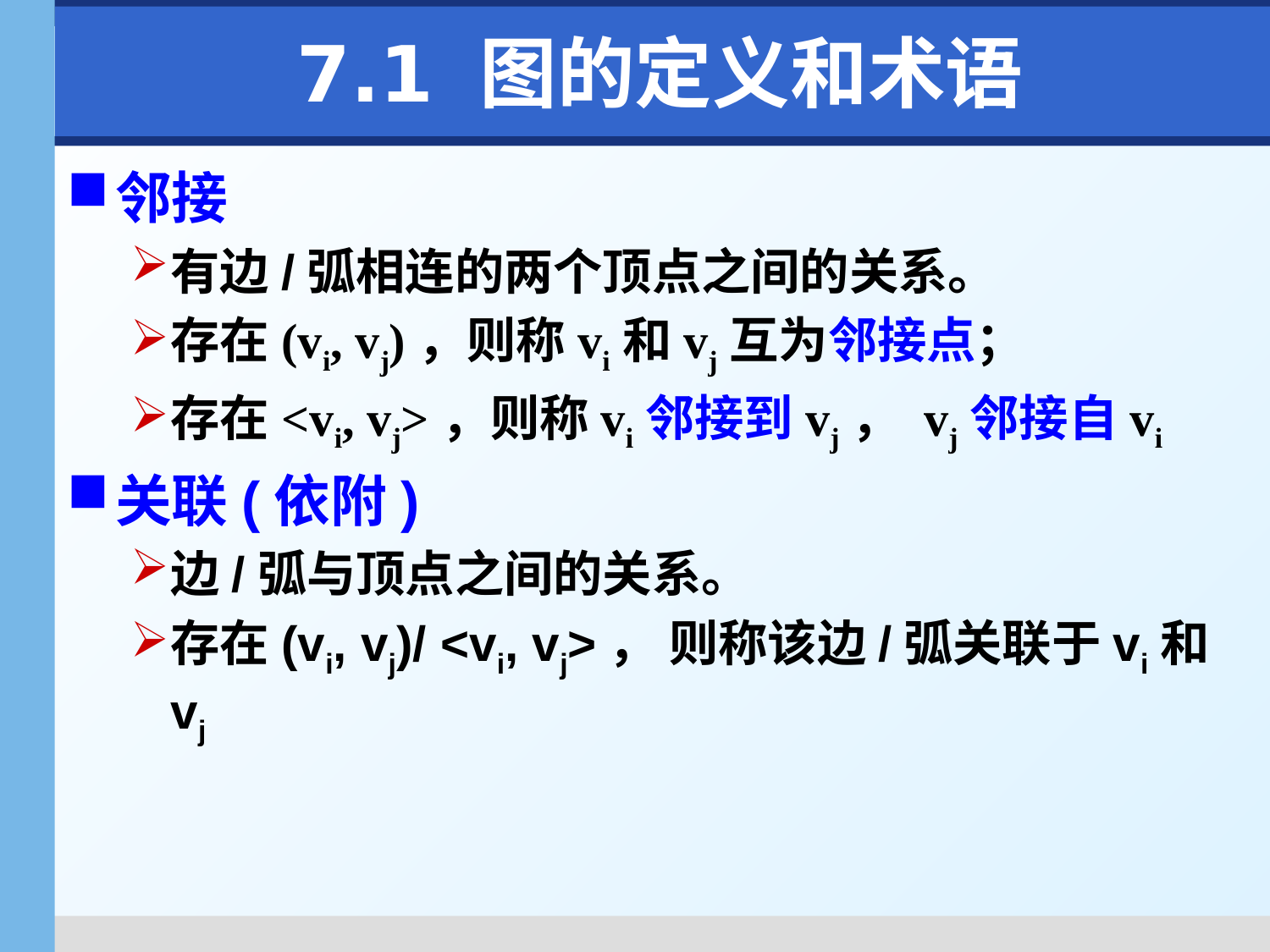

# 7.1 图的定义和术语
邻接
有边/弧相连的两个顶点之间的关系。
存在(vi, vj)，则称vi和vj互为邻接点；
存在<vi, vj>，则称vi邻接到vj， vj邻接自vi
关联(依附)
边/弧与顶点之间的关系。
存在(vi, vj)/ <vi, vj>， 则称该边/弧关联于vi和vj